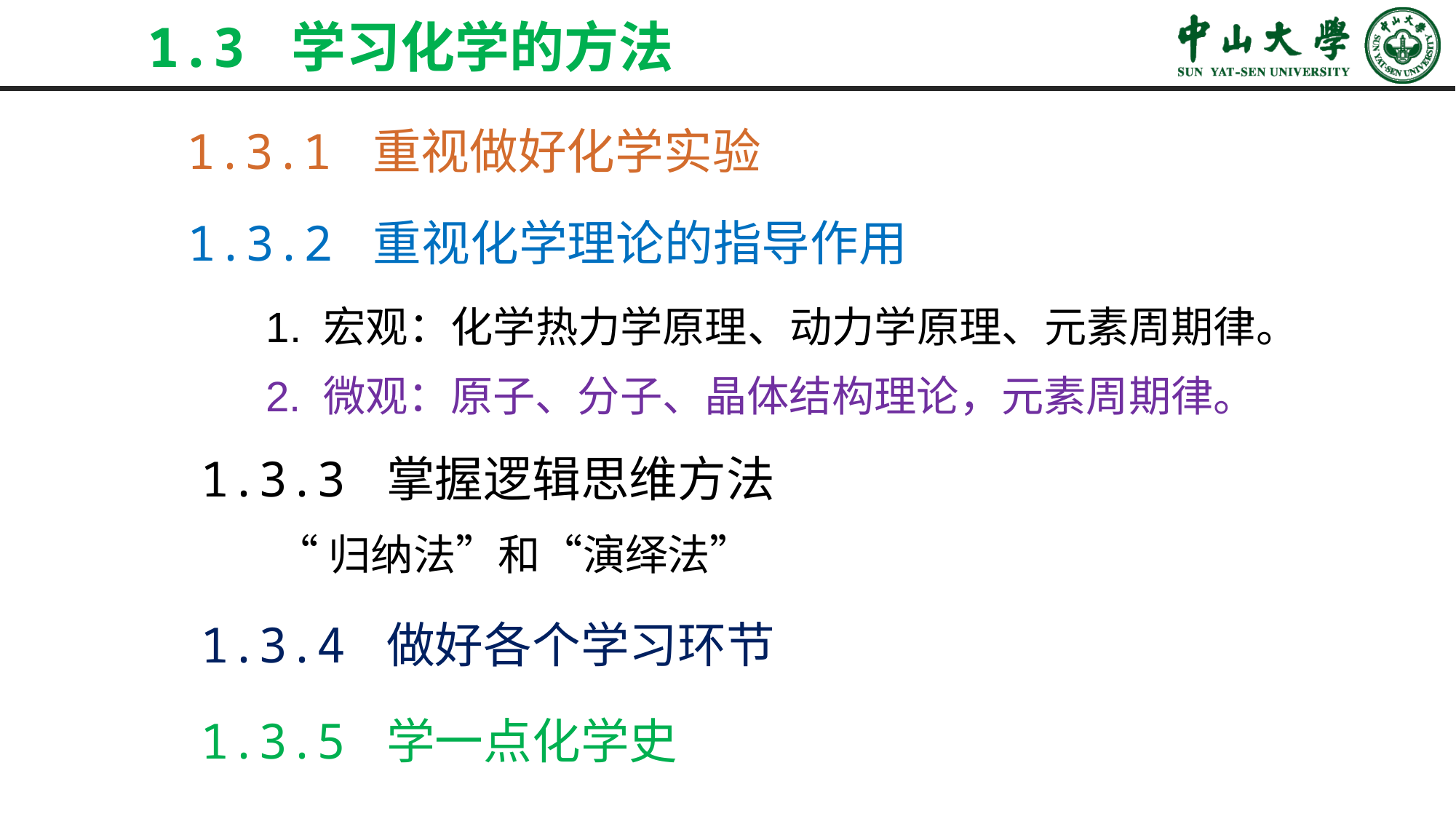

1.3 学习化学的方法
1.3.1 重视做好化学实验
1.3.2 重视化学理论的指导作用
1. 宏观：化学热力学原理、动力学原理、元素周期律。
2. 微观：原子、分子、晶体结构理论，元素周期律。
1.3.3 掌握逻辑思维方法
“归纳法”和“演绎法”
1.3.4 做好各个学习环节
1.3.5 学一点化学史